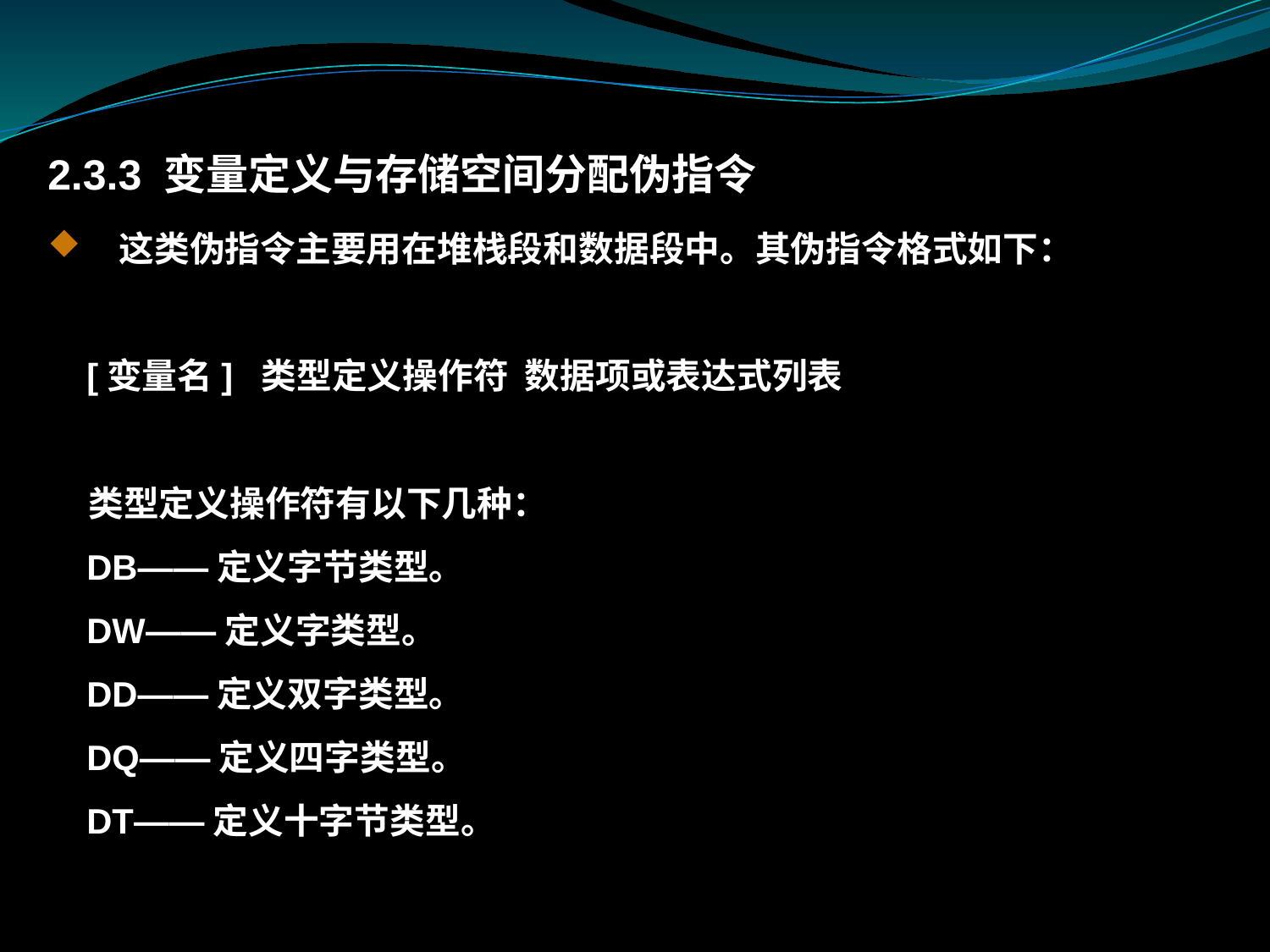

2.3.3 变量定义与存储空间分配伪指令
这类伪指令主要用在堆栈段和数据段中。其伪指令格式如下：

    [变量名]  类型定义操作符  数据项或表达式列表

    类型定义操作符有以下几种：
    DB——定义字节类型。
    DW——定义字类型。
    DD——定义双字类型。
    DQ——定义四字类型。
    DT——定义十字节类型。